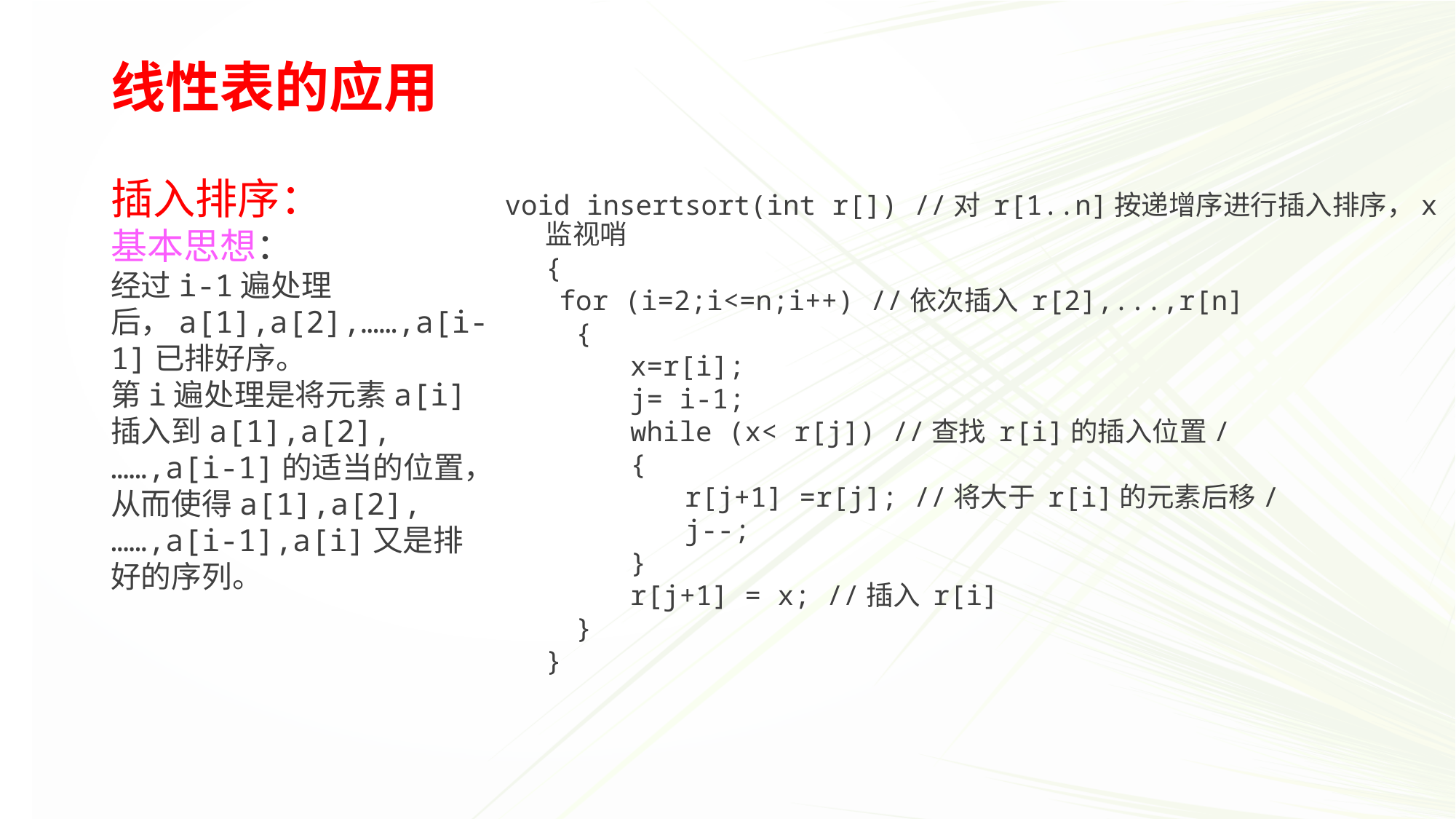

# 线性表的应用
插入排序：
基本思想：
经过i-1遍处理后，a[1],a[2],……,a[i-1]已排好序。
第i遍处理是将元素a[i]插入到a[1],a[2],……,a[i-1]的适当的位置，从而使得a[1],a[2],……,a[i-1],a[i]又是排好的序列。
void insertsort(int r[]) //对 r[1..n]按递增序进行插入排序，x 是监视哨
{
for (i=2;i<=n;i++) //依次插入 r[2],...,r[n]
 {
 x=r[i];
 j= i-1;
 while (x< r[j]) //查找 r[i]的插入位置/
 {
 r[j+1] =r[j]; //将大于 r[i]的元素后移/
 j--;
 }
 r[j+1] = x; //插入 r[i]
 }
}